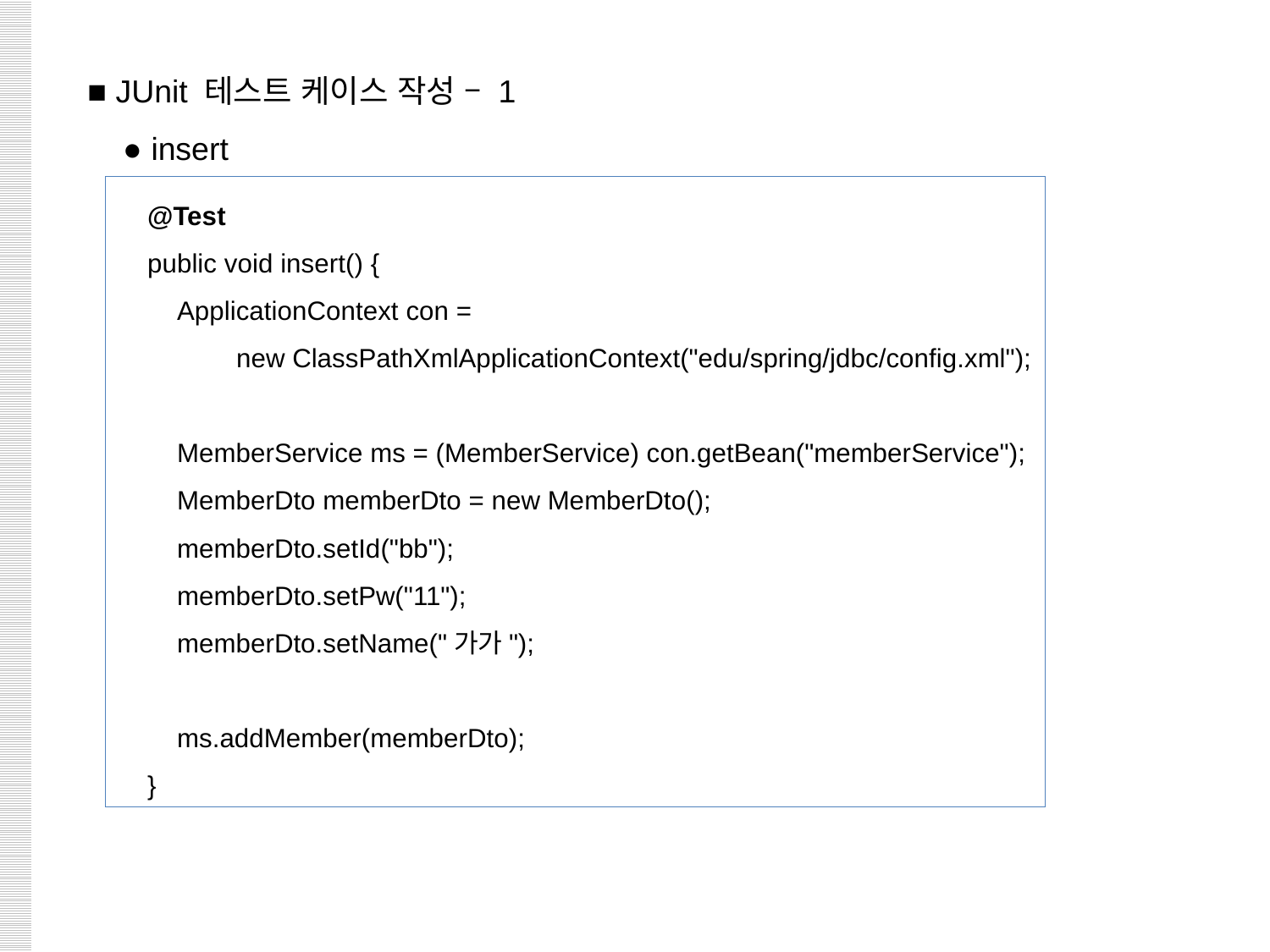

■ JUnit 테스트 케이스 작성 – 1
    ● insert
    @Test
    public void insert() {
        ApplicationContext con =
                new ClassPathXmlApplicationContext("edu/spring/jdbc/config.xml");

        MemberService ms = (MemberService) con.getBean("memberService");
        MemberDto memberDto = new MemberDto();
        memberDto.setId("bb");
        memberDto.setPw("11");
        memberDto.setName("가가");

        ms.addMember(memberDto);
    }